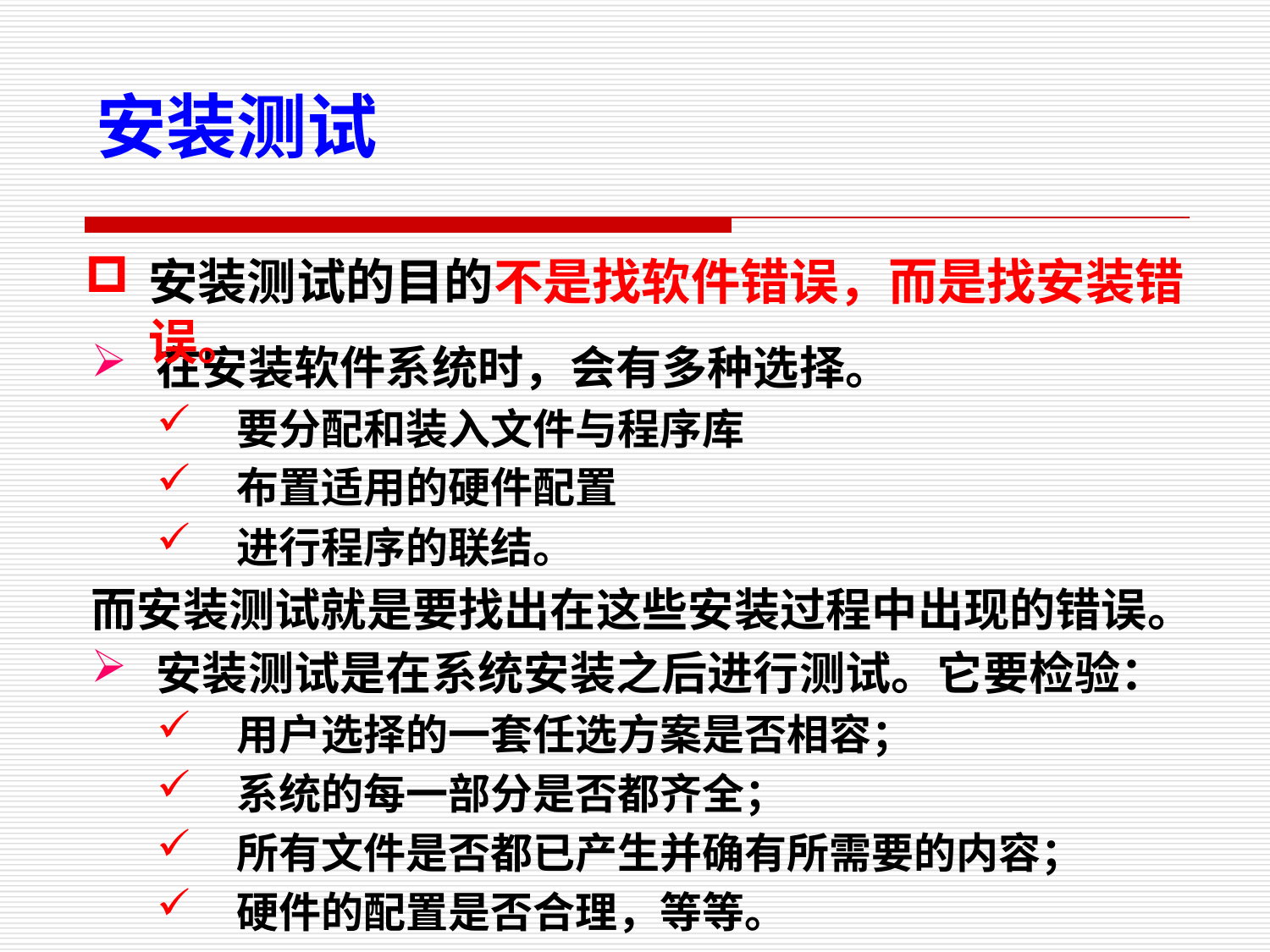

安装测试
安装测试的目的不是找软件错误，而是找安装错误。
在安装软件系统时，会有多种选择。
 要分配和装入文件与程序库
 布置适用的硬件配置
 进行程序的联结。
而安装测试就是要找出在这些安装过程中出现的错误。
安装测试是在系统安装之后进行测试。它要检验：
 用户选择的一套任选方案是否相容；
 系统的每一部分是否都齐全；
 所有文件是否都已产生并确有所需要的内容；
 硬件的配置是否合理，等等。